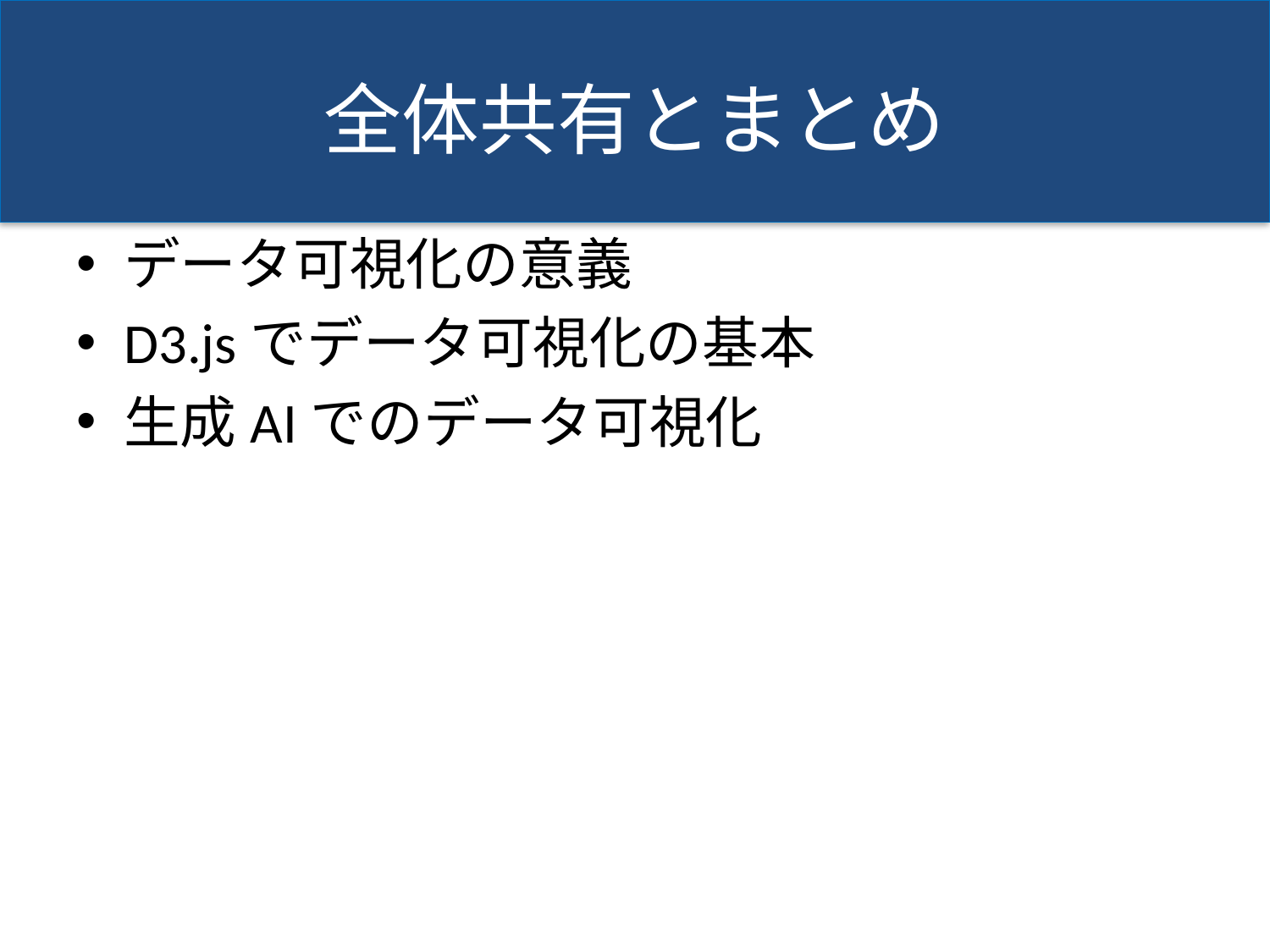

# 全体共有とまとめ
データ可視化の意義
D3.jsでデータ可視化の基本
生成AIでのデータ可視化